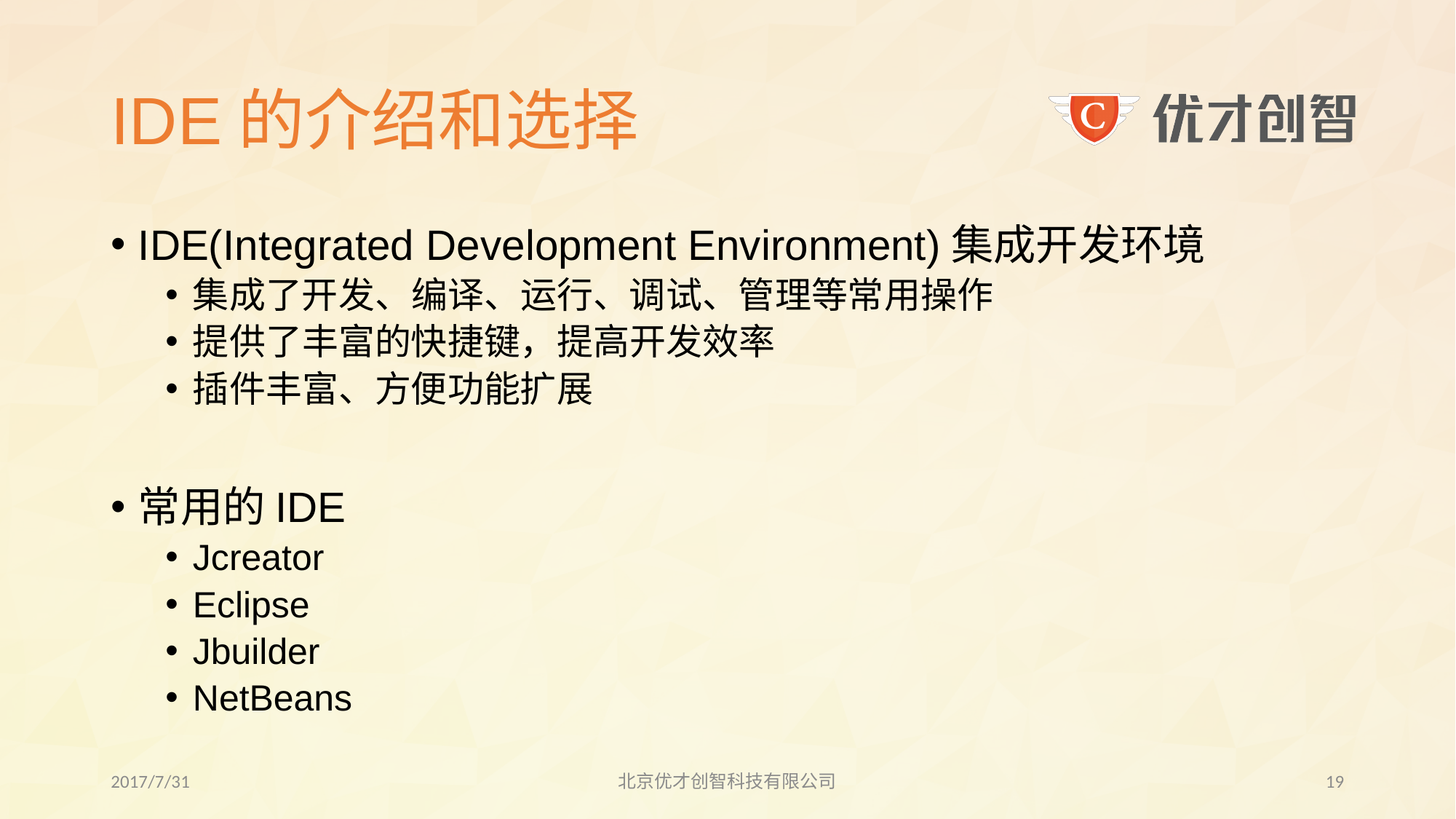

# IDE的介绍和选择
IDE(Integrated Development Environment)集成开发环境
集成了开发、编译、运行、调试、管理等常用操作
提供了丰富的快捷键，提高开发效率
插件丰富、方便功能扩展

常用的IDE
Jcreator
Eclipse
Jbuilder
NetBeans

2017/7/31
北京优才创智科技有限公司
19